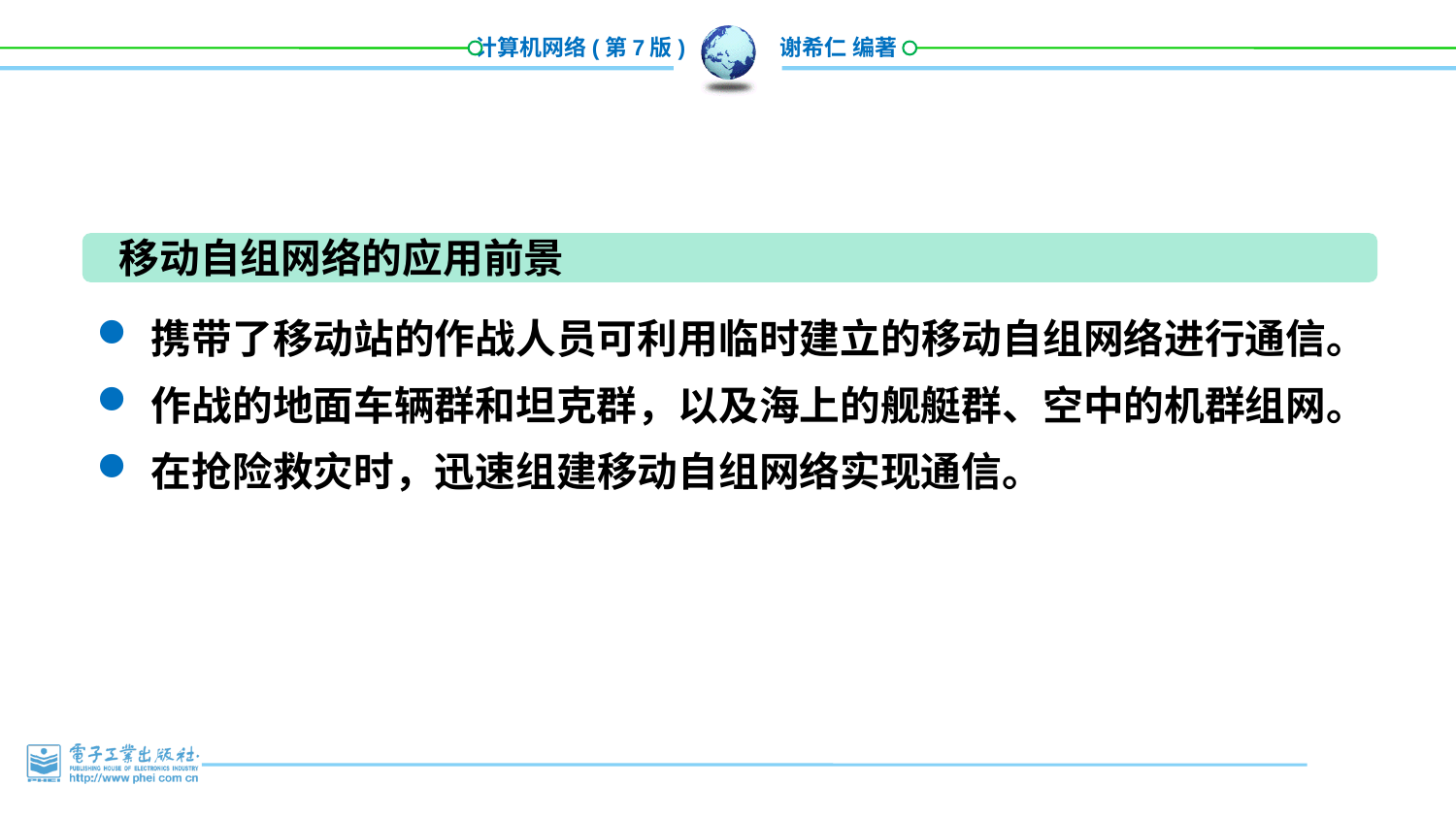

移动自组网络的应用前景

携带了移动站的作战人员可利用临时建立的移动自组网络进行通信。
作战的地面车辆群和坦克群，以及海上的舰艇群、空中的机群组网。
在抢险救灾时，迅速组建移动自组网络实现通信。